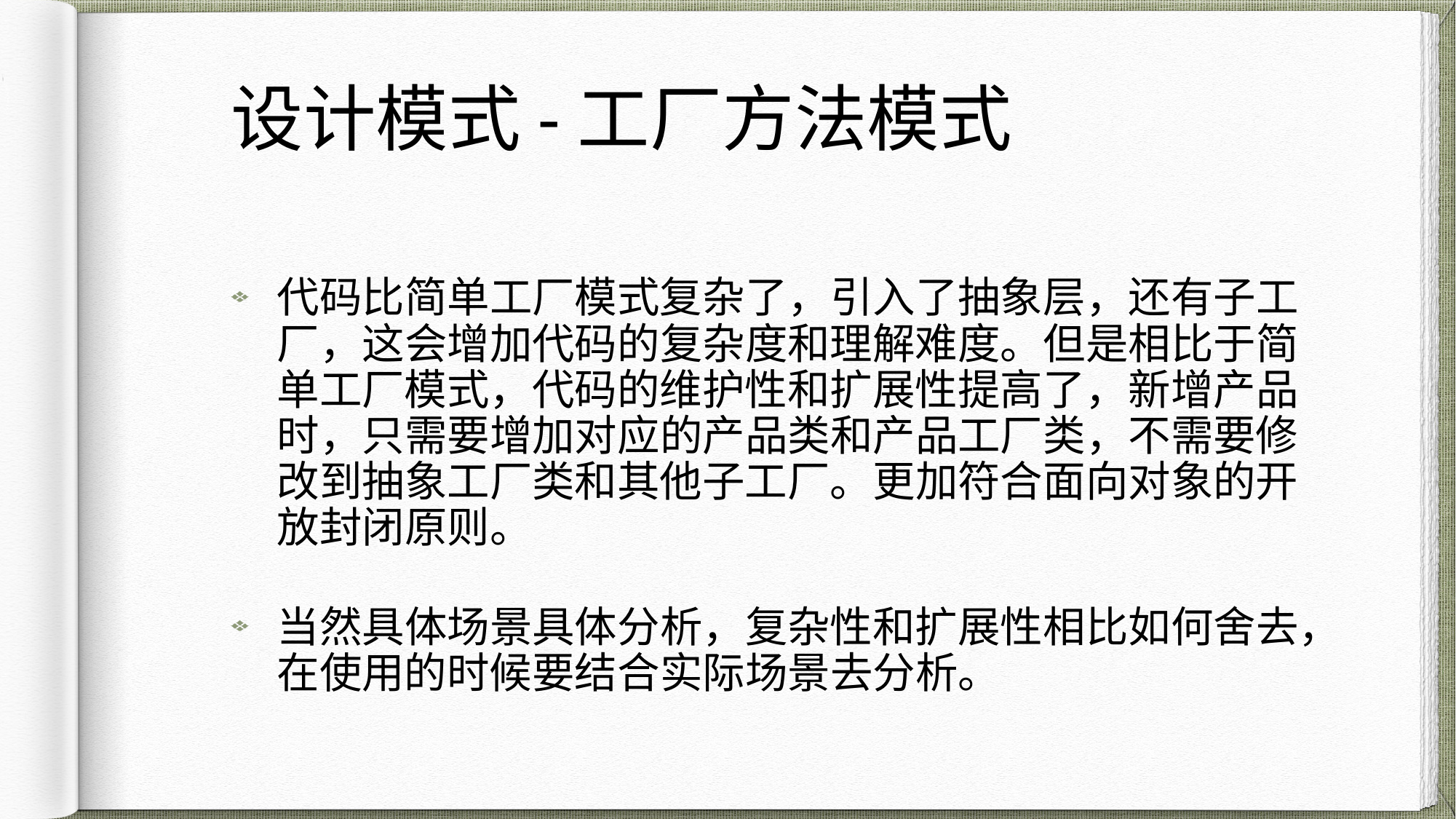

# 设计模式-工厂方法模式
代码比简单工厂模式复杂了，引入了抽象层，还有子工厂，这会增加代码的复杂度和理解难度。但是相比于简单工厂模式，代码的维护性和扩展性提高了，新增产品时，只需要增加对应的产品类和产品工厂类，不需要修改到抽象工厂类和其他子工厂。更加符合面向对象的开放封闭原则。
当然具体场景具体分析，复杂性和扩展性相比如何舍去，在使用的时候要结合实际场景去分析。